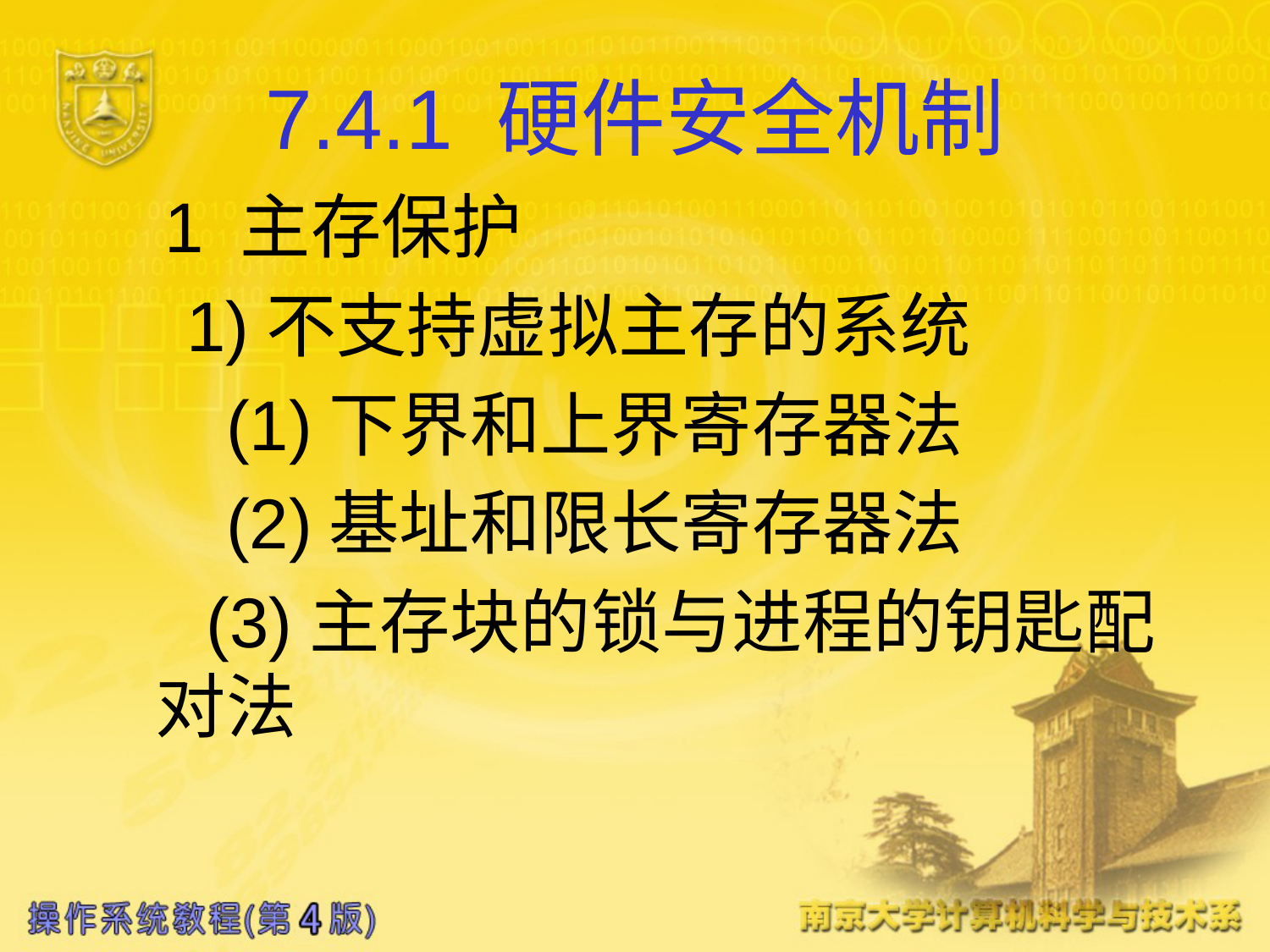

# 7.4.1 硬件安全机制
    1 主存保护
    1)不支持虚拟主存的系统
      (1)下界和上界寄存器法
      (2)基址和限长寄存器法
     (3)主存块的锁与进程的钥匙配对法